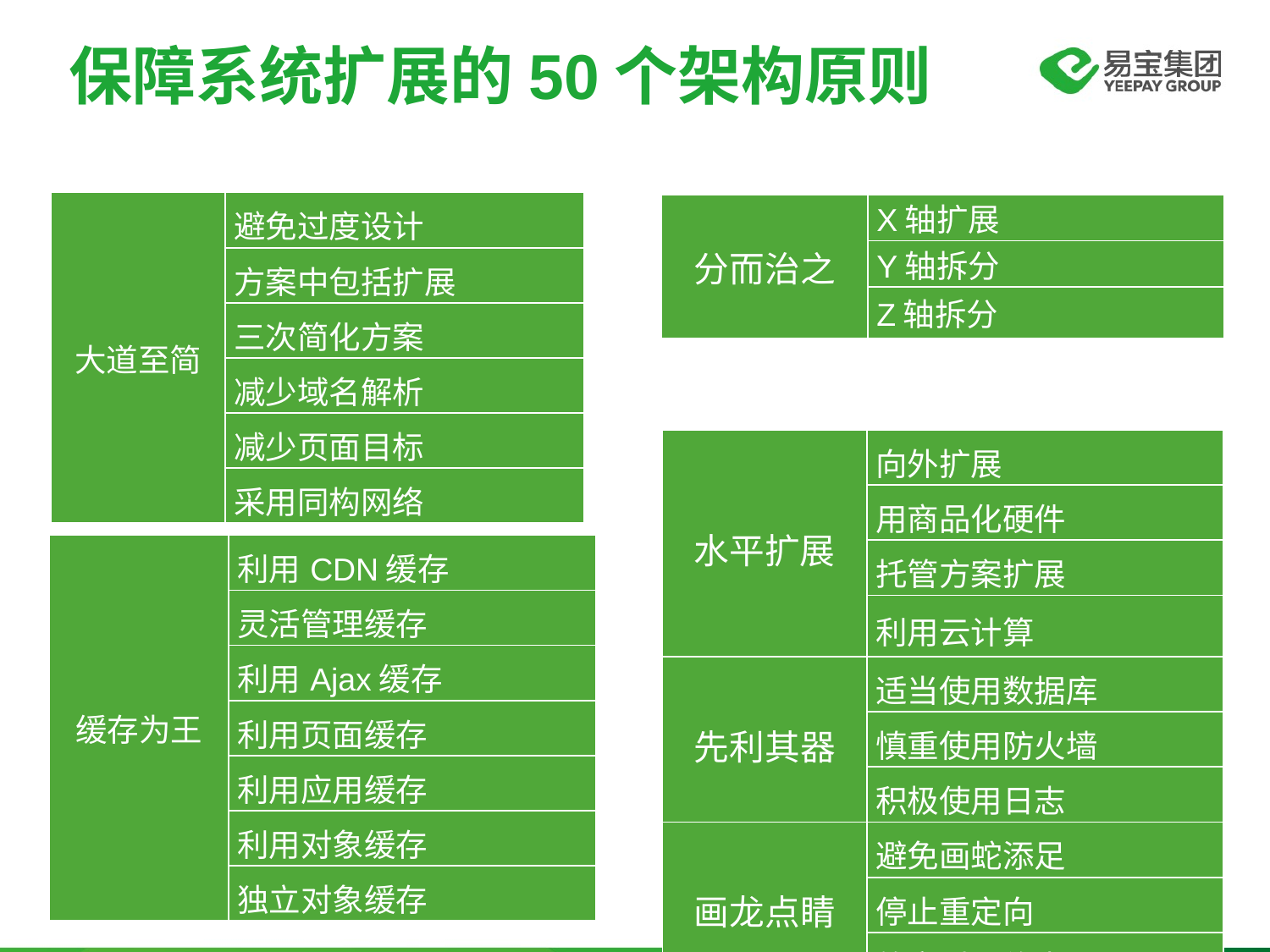

保障系统扩展的50个架构原则
| 大道至简 | 避免过度设计 |
| --- | --- |
|  | 方案中包括扩展 |
|  | 三次简化方案 |
|  | 减少域名解析 |
|  | 减少页面目标 |
|  | 采用同构网络 |
| 分而治之 | X轴扩展 |
| --- | --- |
|  | Y轴拆分 |
|  | Z轴拆分 |
| 水平扩展 | 向外扩展 |
| --- | --- |
|  | 用商品化硬件 |
|  | 托管方案扩展 |
|  | 利用云计算 |
| 先利其器 | 适当使用数据库 |
|  | 慎重使用防火墙 |
|  | 积极使用日志 |
| 画龙点睛 | 避免画蛇添足 |
|  | 停止重定向 |
|  | 放宽时间约束 |
| 缓存为王 | 利用CDN缓存 |
| --- | --- |
|  | 灵活管理缓存 |
|  | 利用Ajax缓存 |
|  | 利用页面缓存 |
|  | 利用应用缓存 |
|  | 利用对象缓存 |
|  | 独立对象缓存 |